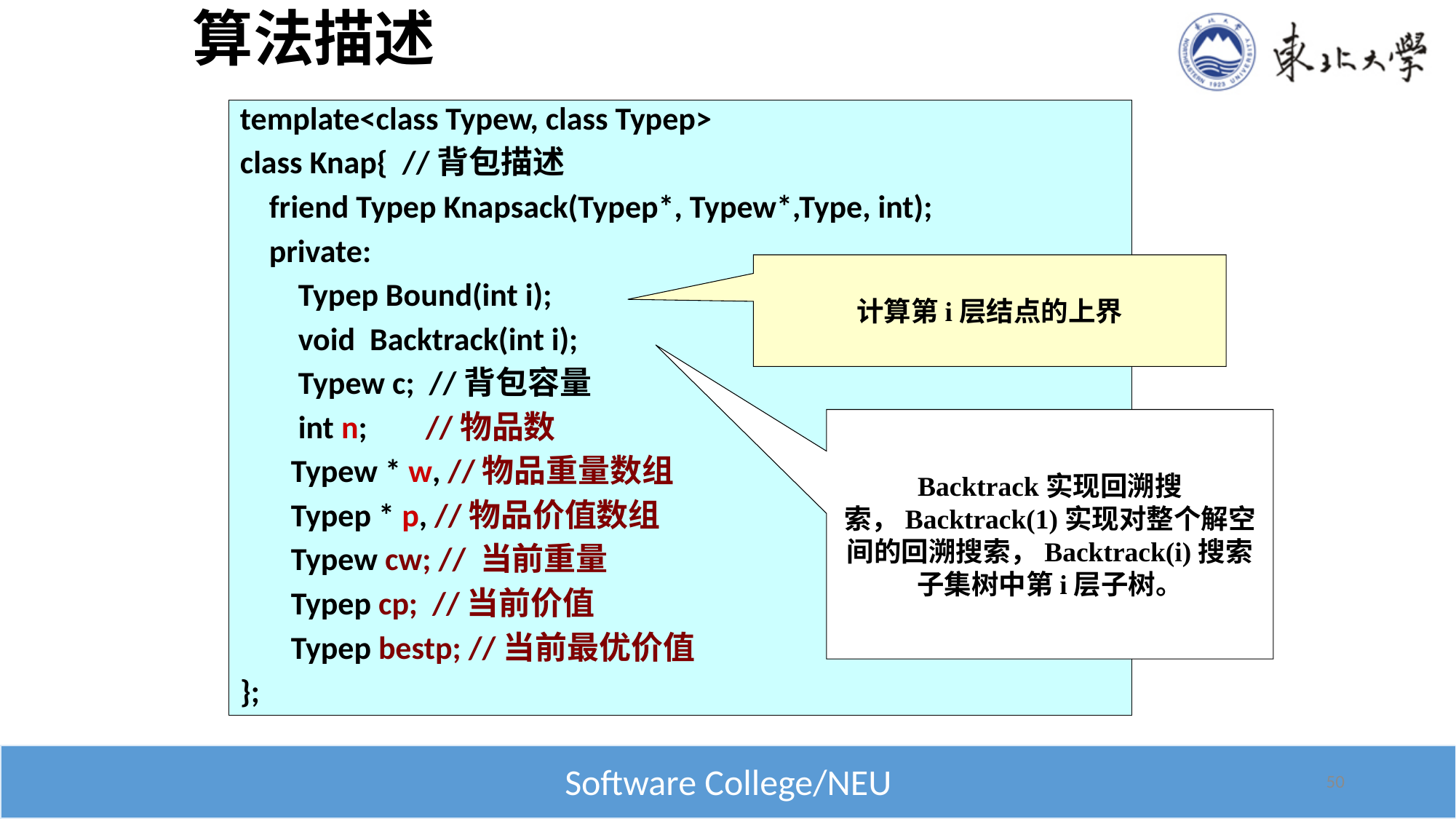

# 算法描述
template<class Typew, class Typep>
class Knap{  //背包描述
    friend Typep Knapsack(Typep*, Typew*,Type, int);
    private:
        Typep Bound(int i);
        void  Backtrack(int i);
        Typew c;  //背包容量
        int n;        //物品数
       Typew * w, //物品重量数组
       Typep * p, //物品价值数组
       Typew cw; // 当前重量
       Typep cp;  //当前价值
       Typep bestp; //当前最优价值
};
计算第i层结点的上界
Backtrack实现回溯搜索，Backtrack(1)实现对整个解空间的回溯搜索，Backtrack(i)搜索子集树中第i层子树。
50